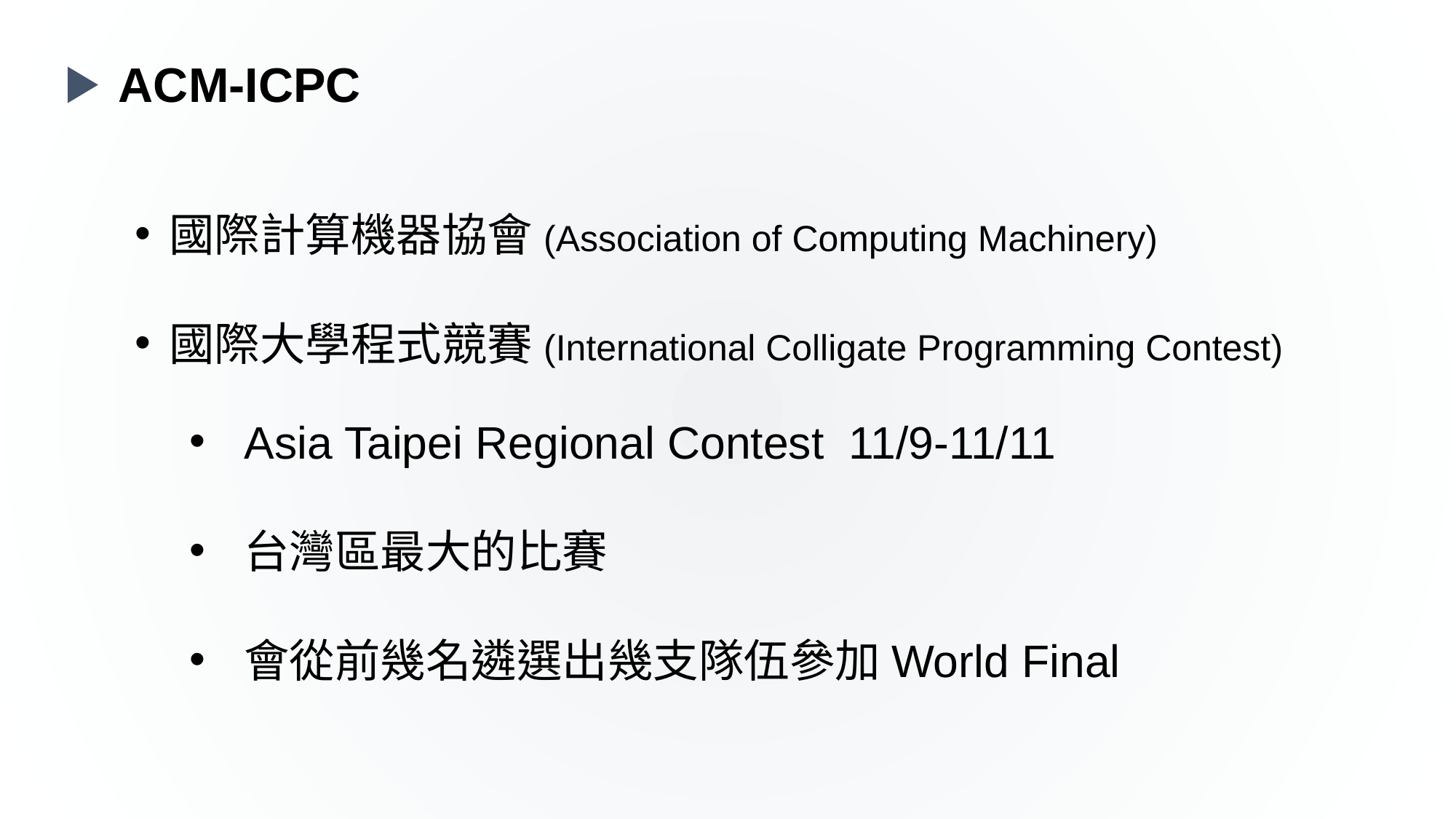

ACM-ICPC

國際計算機器協會(Association of Computing Machinery)

國際大學程式競賽(International Colligate Programming Contest)

Asia Taipei Regional Contest  11/9-11/11

台灣區最大的比賽

會從前幾名遴選出幾支隊伍參加World Final